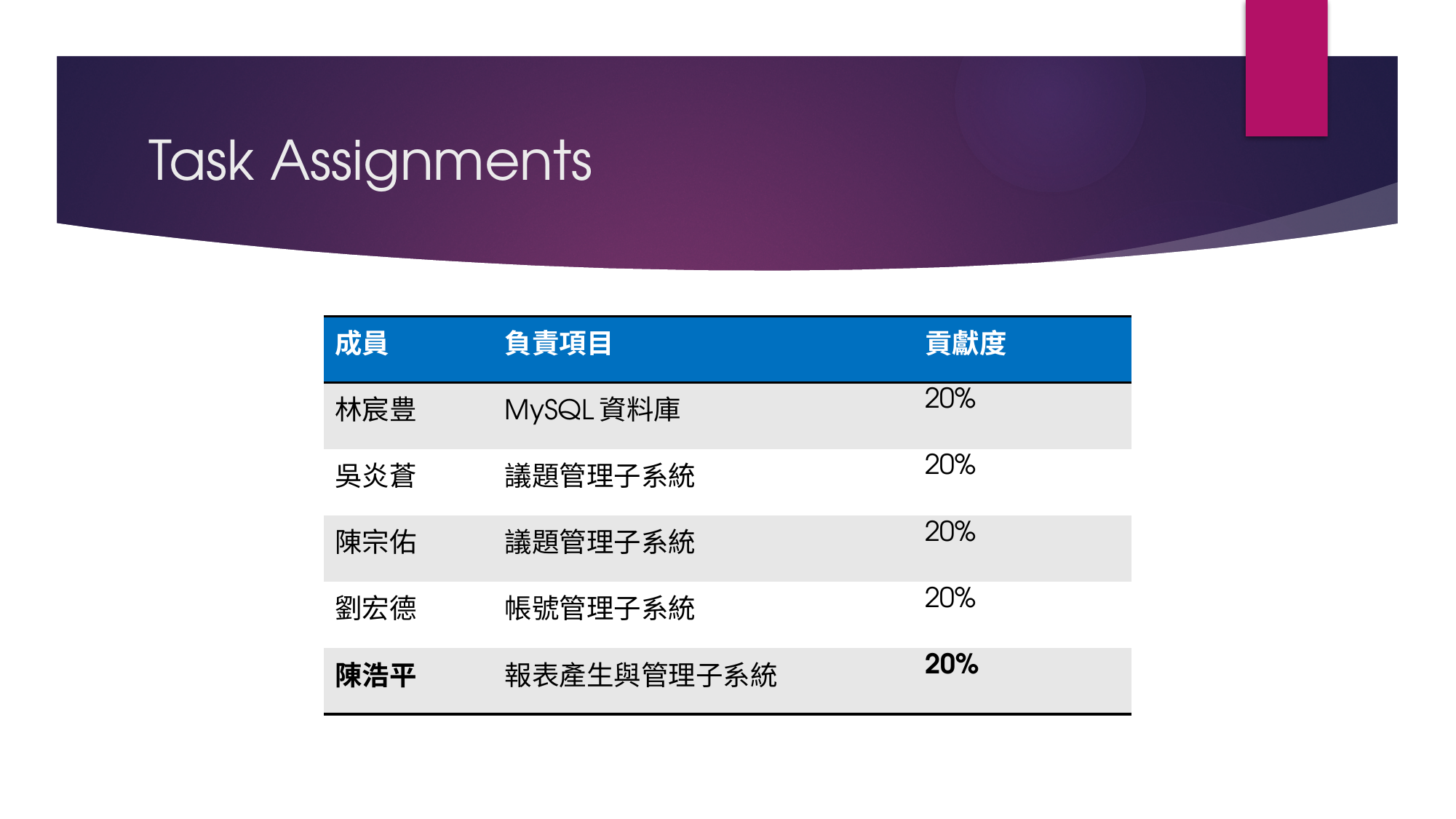

# Task Assignments
| 成員 | 負責項目 | 貢獻度 |
| --- | --- | --- |
| 林宸豊 | MySQL資料庫 | 20% |
| 吳炎蒼 | 議題管理子系統 | 20% |
| 陳宗佑 | 議題管理子系統 | 20% |
| 劉宏德 | 帳號管理子系統 | 20% |
| 陳浩平 | 報表產生與管理子系統 | 20% |